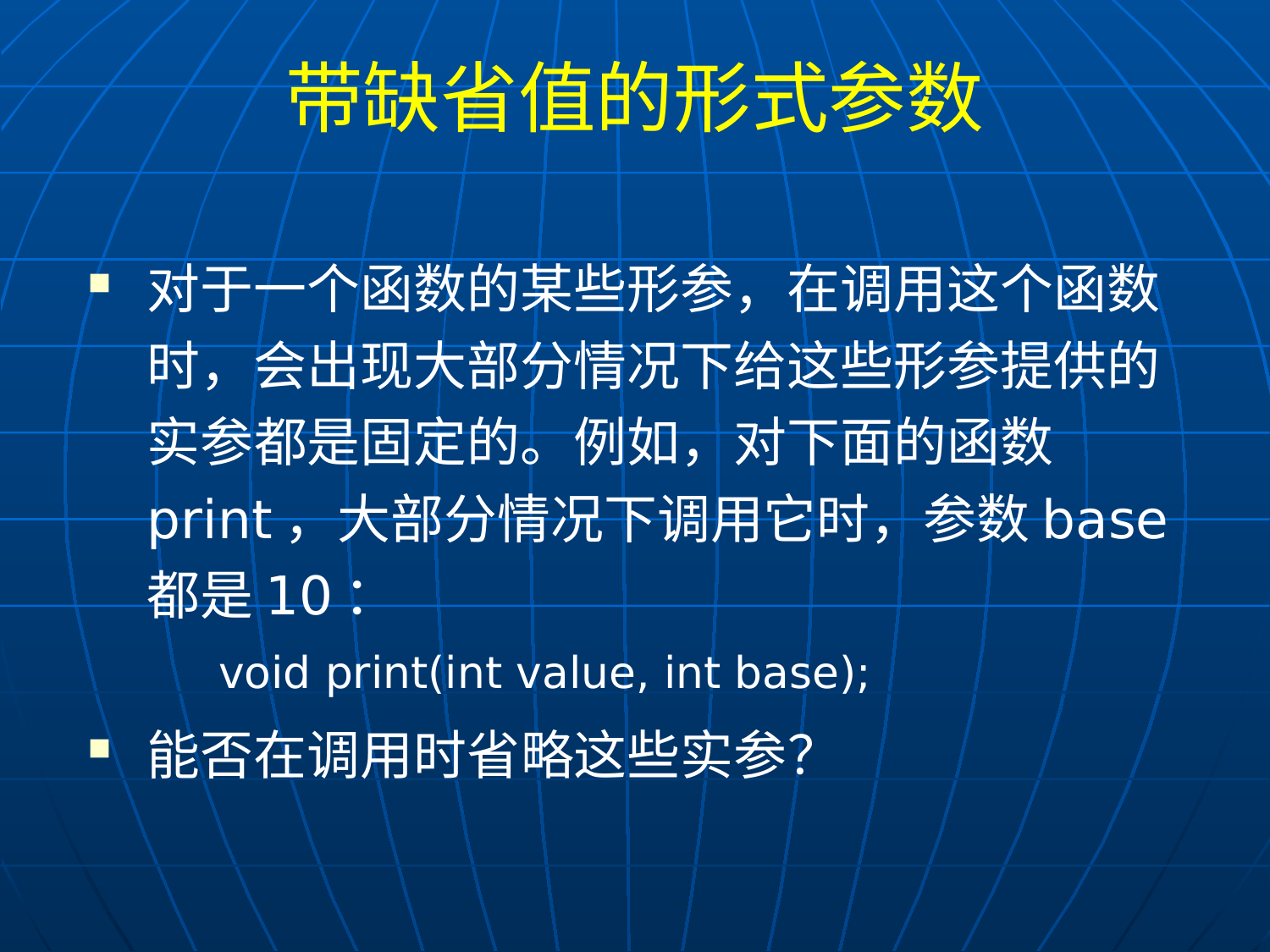

# 带缺省值的形式参数
对于一个函数的某些形参，在调用这个函数时，会出现大部分情况下给这些形参提供的实参都是固定的。例如，对下面的函数print，大部分情况下调用它时，参数base都是10：
     void print(int value, int base);
能否在调用时省略这些实参？